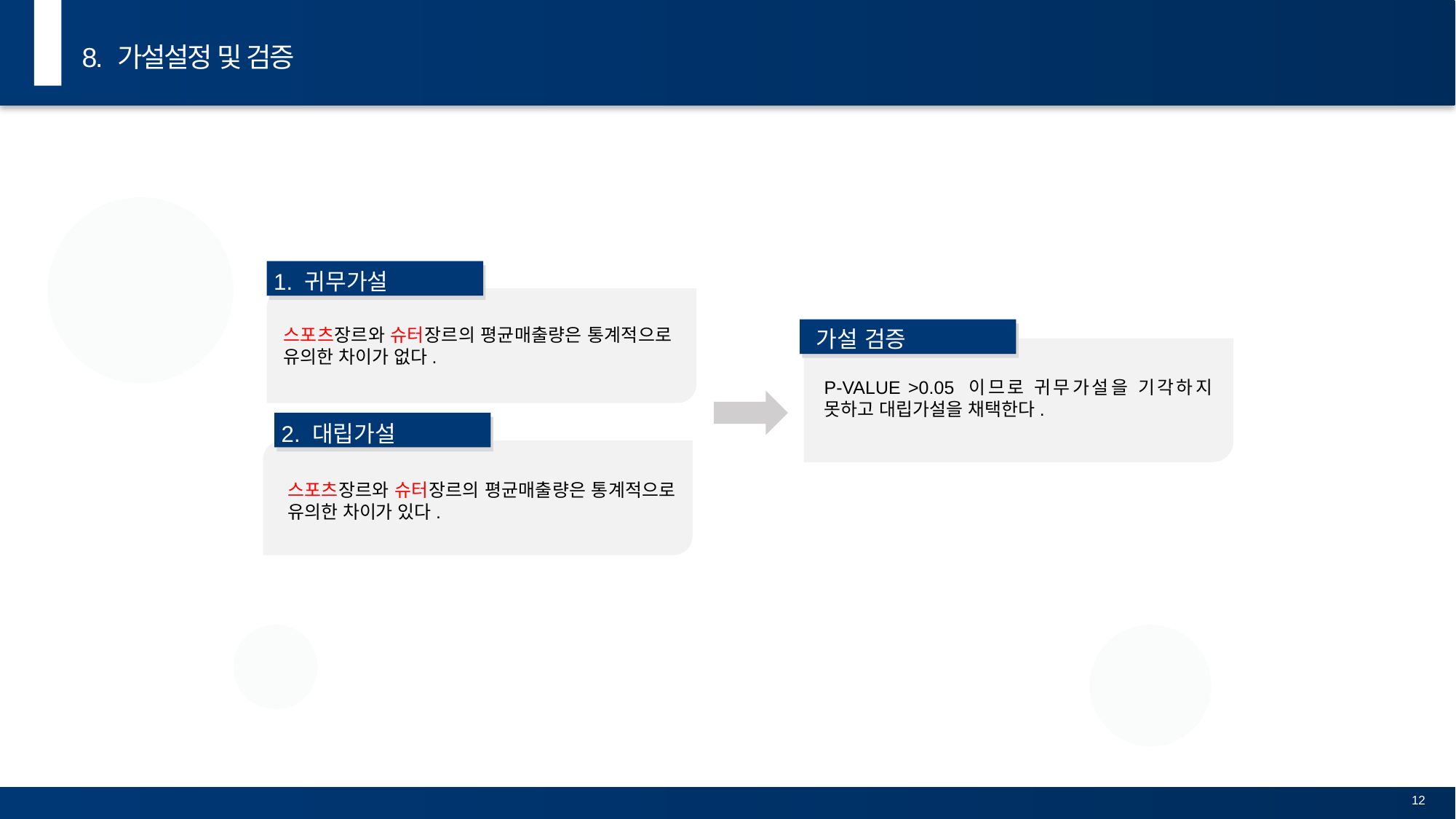

8. 가설설정 및 검증
1. 귀무가설

가설 검증
스포츠장르와 슈터장르의 평균매출량은 통계적으로 유의한 차이가 없다.

P-VALUE >0.05 이므로 귀무가설을 기각하지 못하고 대립가설을 채택한다.

2. 대립가설

스포츠장르와 슈터장르의 평균매출량은 통계적으로 유의한 차이가 있다.